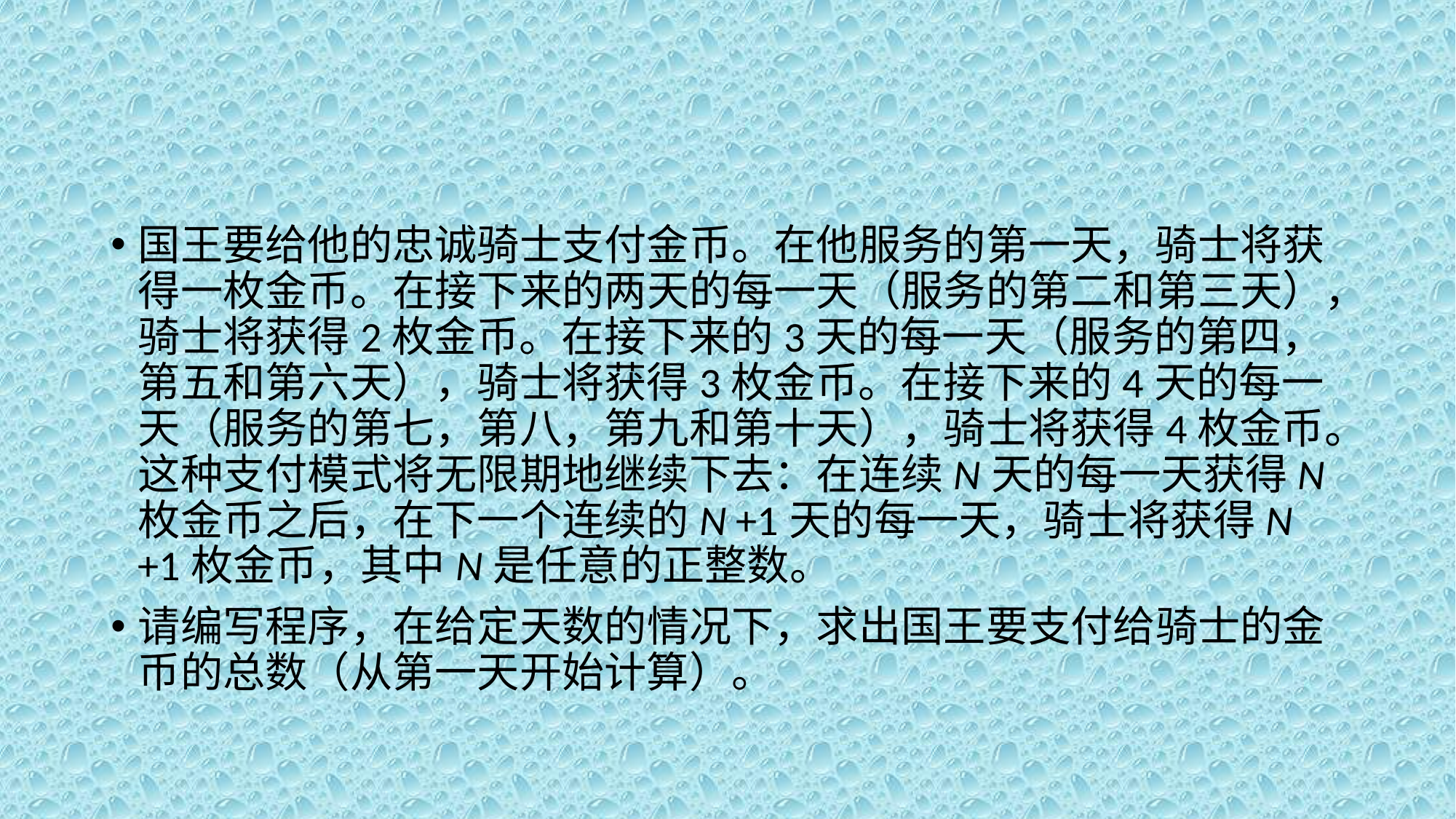

#
国王要给他的忠诚骑士支付金币。在他服务的第一天，骑士将获得一枚金币。在接下来的两天的每一天（服务的第二和第三天），骑士将获得2枚金币。在接下来的3天的每一天（服务的第四，第五和第六天），骑士将获得3枚金币。在接下来的4天的每一天（服务的第七，第八，第九和第十天），骑士将获得4枚金币。这种支付模式将无限期地继续下去：在连续N天的每一天获得N枚金币之后，在下一个连续的N +1天的每一天，骑士将获得N +1枚金币，其中N是任意的正整数。
请编写程序，在给定天数的情况下，求出国王要支付给骑士的金币的总数（从第一天开始计算）。